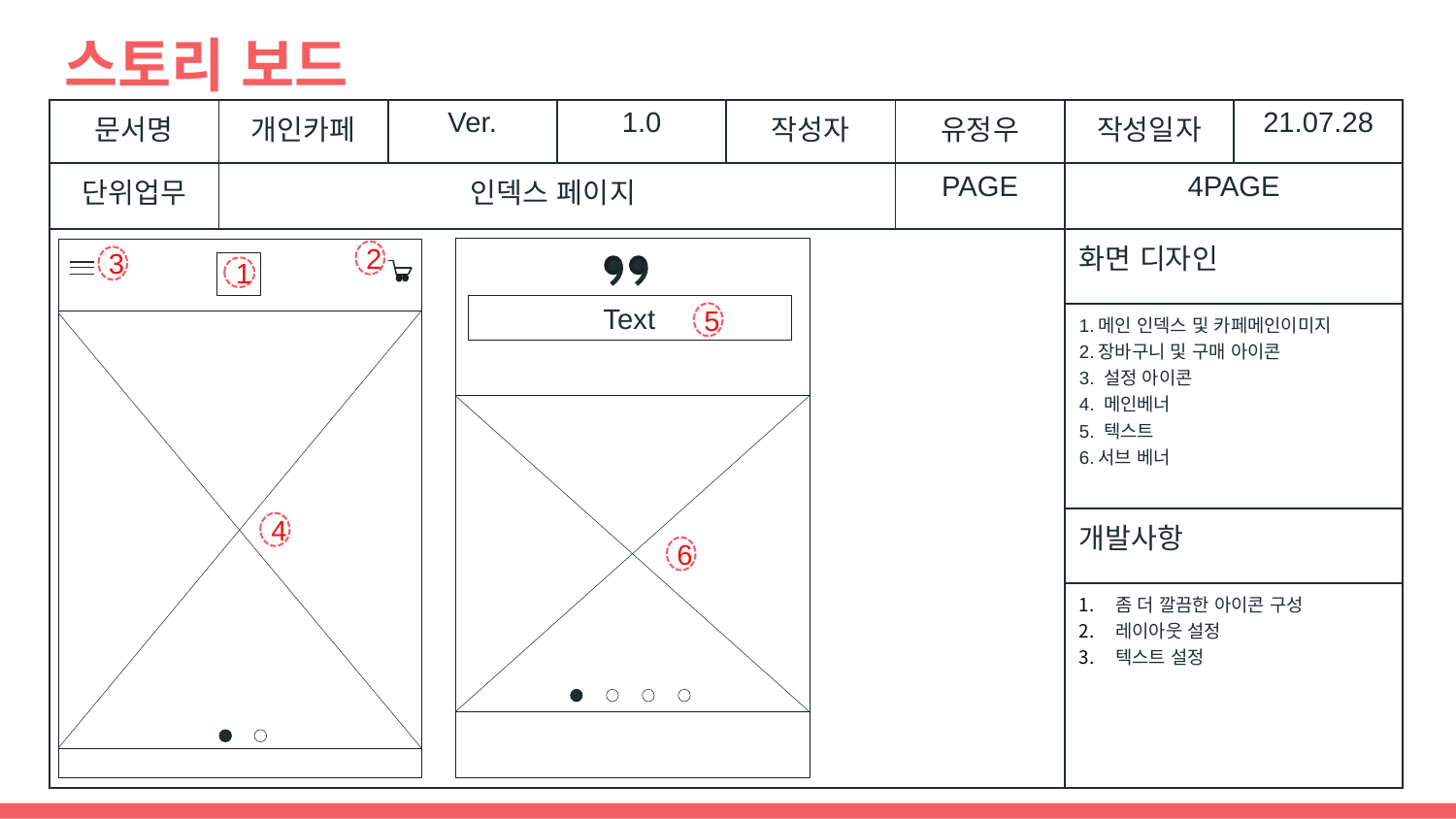

# 스토리 보드
| 문서명 | 개인카페 | Ver. | 1.0 | 작성자 | 유정우 | 작성일자 | 21.07.28 |
| --- | --- | --- | --- | --- | --- | --- | --- |
| 단위업무 | 인덱스 페이지 |  |  |  | PAGE | 4PAGE |  |
|  |  |  |  |  |  | 화면 디자인 |  |
|  |  |  |  |  |  | 1.메인 인덱스 및 카페메인이미지 2.장바구니 및 구매 아이콘 3. 설정 아이콘 4. 메인베너 5. 텍스트 6.서브 베너 |  |
|  |  |  |  |  |  | 개발사항 |  |
|  |  |  |  |  |  | 좀 더 깔끔한 아이콘 구성 레이아웃 설정 텍스트 설정 |  |

Text

2
3

1

5

4
6